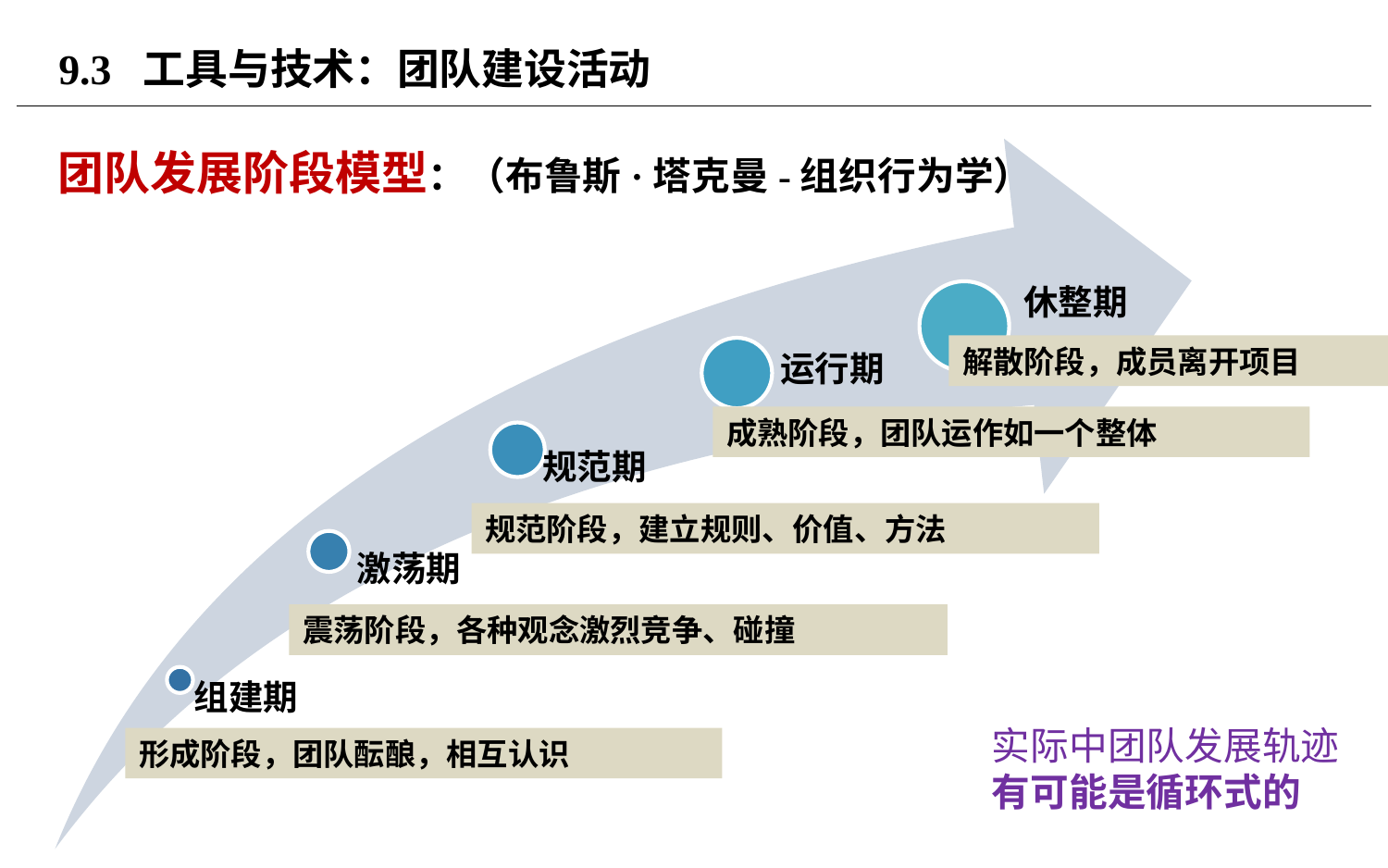

# 9.3  工具与技术：团队建设活动
团队发展阶段模型：（布鲁斯·塔克曼-组织行为学）

组建期
激荡期
规范期
运行期
休整期
解散阶段，成员离开项目
成熟阶段，团队运作如一个整体
规范阶段，建立规则、价值、方法
震荡阶段，各种观念激烈竞争、碰撞
实际中团队发展轨迹
有可能是循环式的
形成阶段，团队酝酿，相互认识